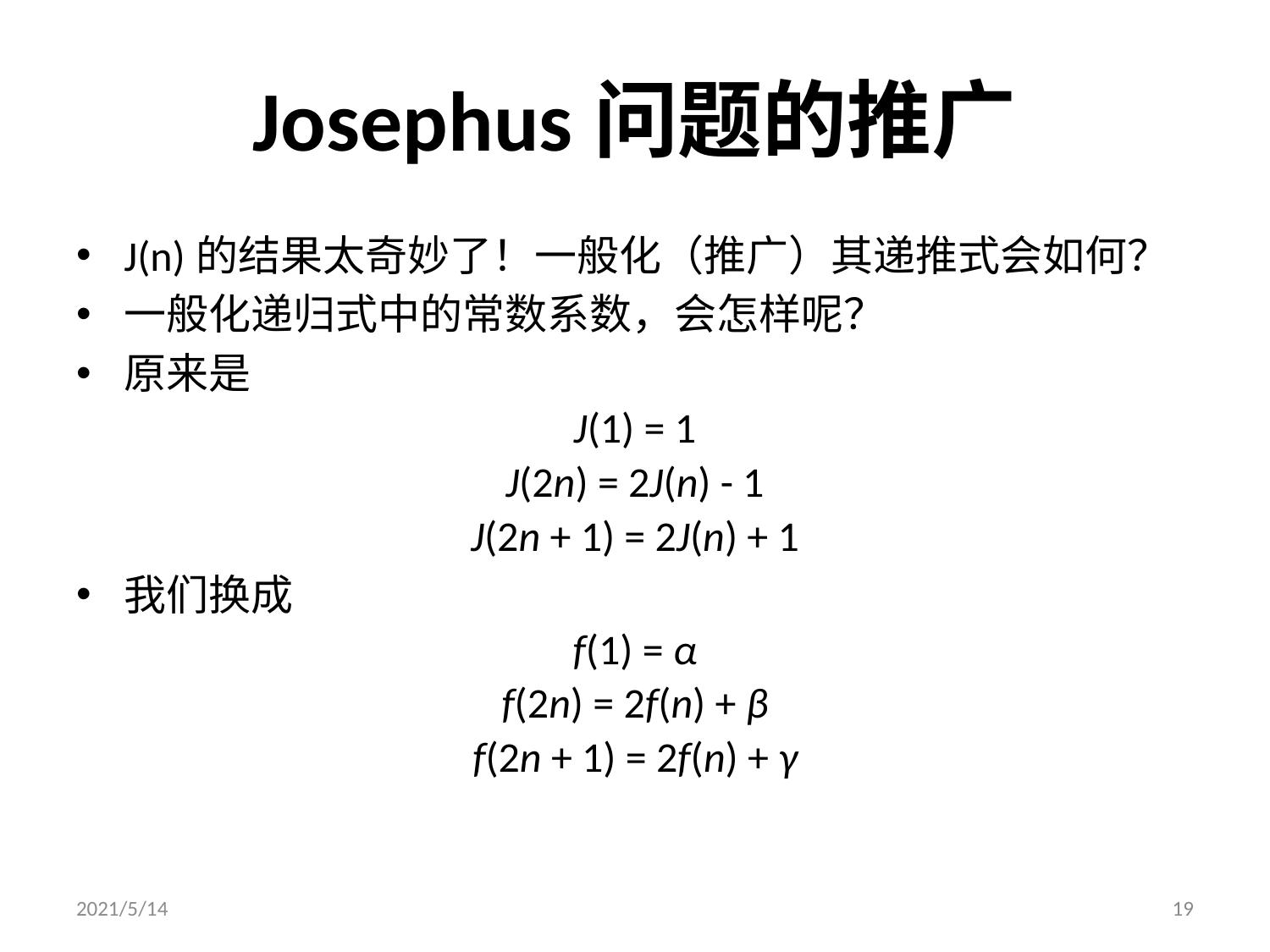

# Josephus问题的推广
J(n)的结果太奇妙了！一般化（推广）其递推式会如何？
一般化递归式中的常数系数，会怎样呢？
原来是
J(1) = 1
J(2n) = 2J(n) - 1
J(2n + 1) = 2J(n) + 1
我们换成
f(1) = α
f(2n) = 2f(n) + β
f(2n + 1) = 2f(n) + γ
2021/5/14
19